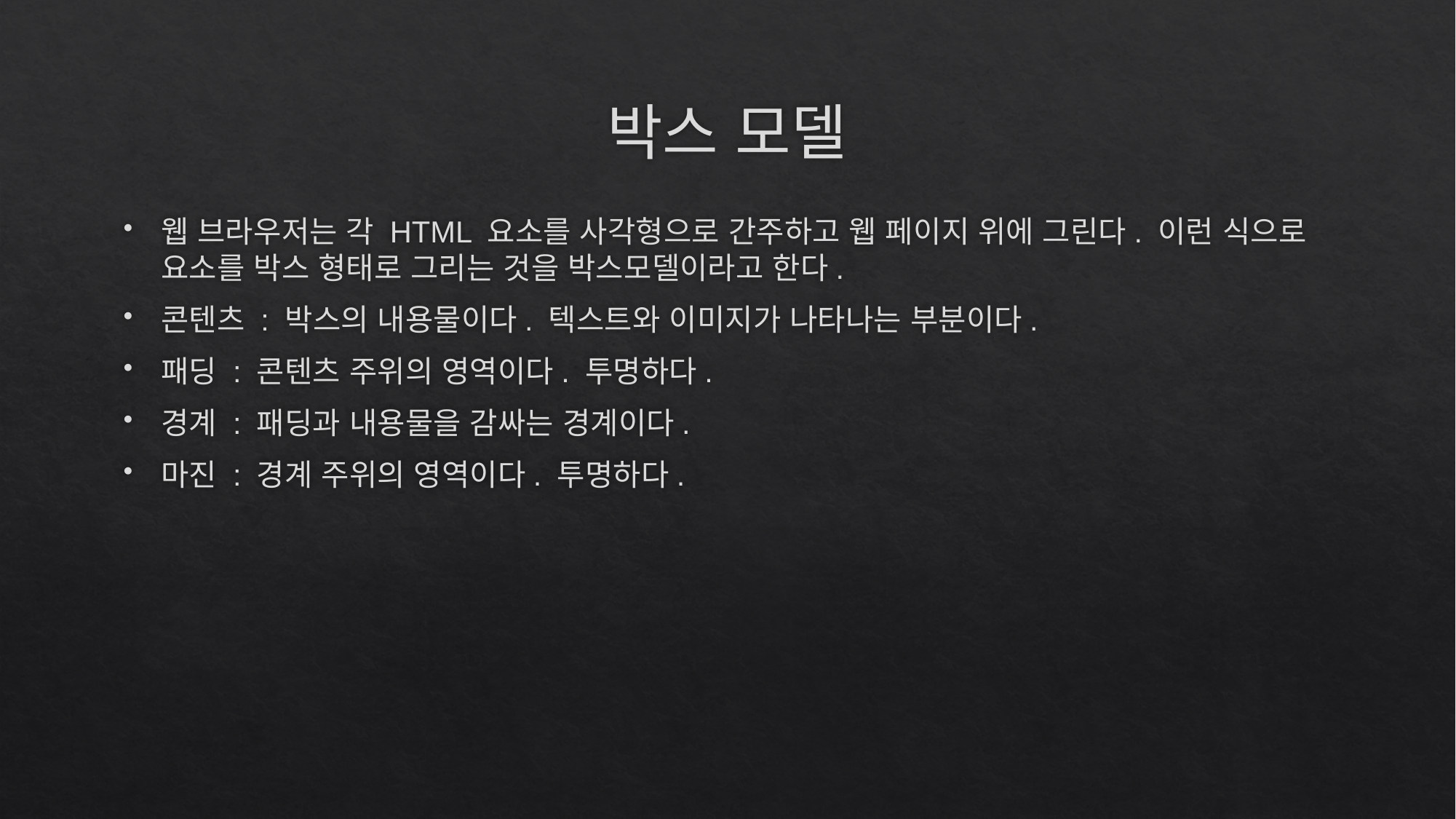

# 박스 모델
웹 브라우저는 각 HTML 요소를 사각형으로 간주하고 웹 페이지 위에 그린다. 이런 식으로 요소를 박스 형태로 그리는 것을 박스모델이라고 한다.
콘텐츠 : 박스의 내용물이다. 텍스트와 이미지가 나타나는 부분이다.
패딩 : 콘텐츠 주위의 영역이다. 투명하다.
경계 : 패딩과 내용물을 감싸는 경계이다.
마진 : 경계 주위의 영역이다. 투명하다.